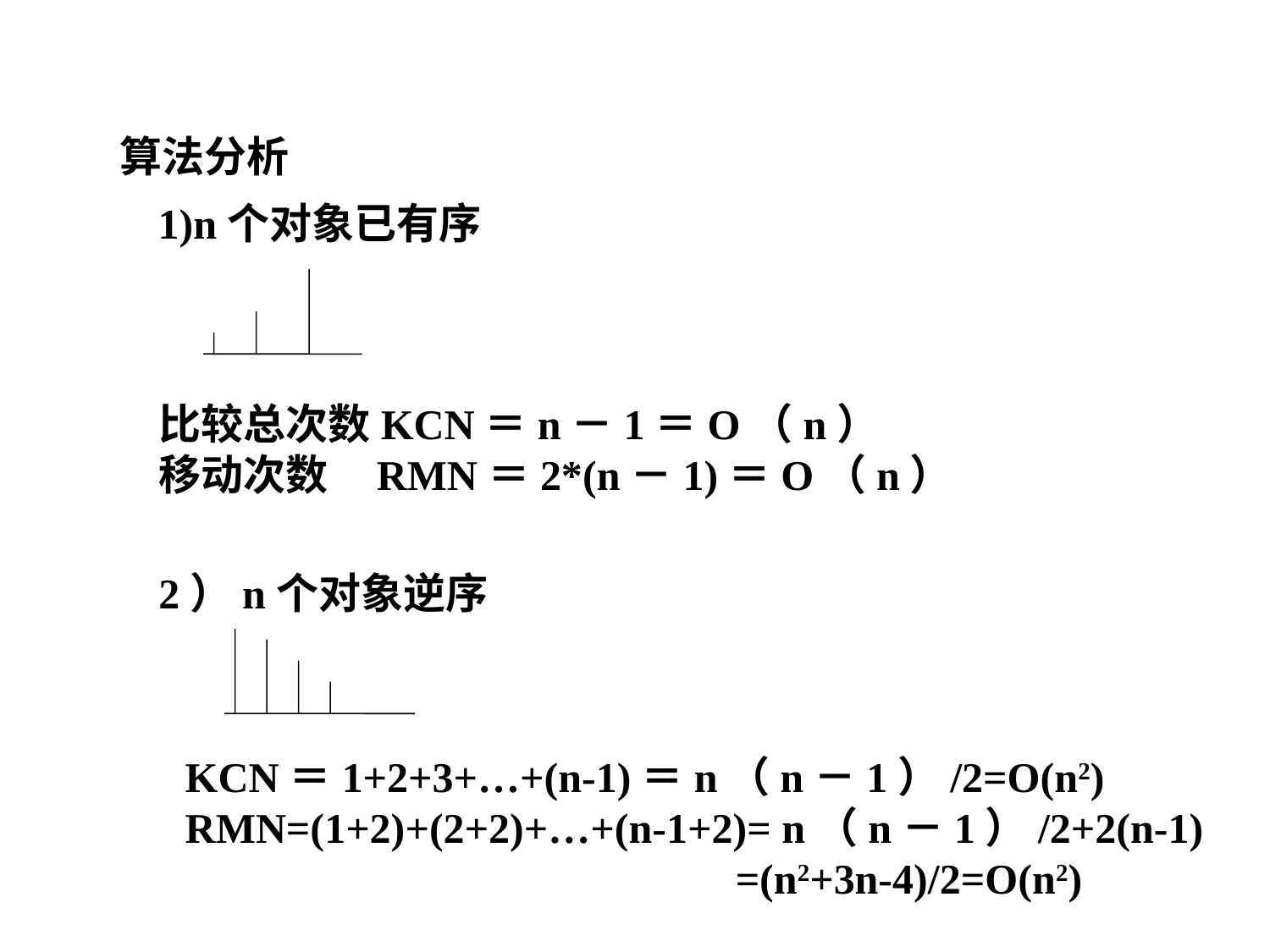

算法分析
1)n个对象已有序

比较总次数KCN＝n－1＝O（n）
移动次数    RMN＝2*(n－1)＝O（n）
2）n个对象逆序

KCN＝1+2+3+…+(n-1)＝n（n－1）/2=O(n2)
RMN=(1+2)+(2+2)+…+(n-1+2)= n（n－1）/2+2(n-1)
				    =(n2+3n-4)/2=O(n2)